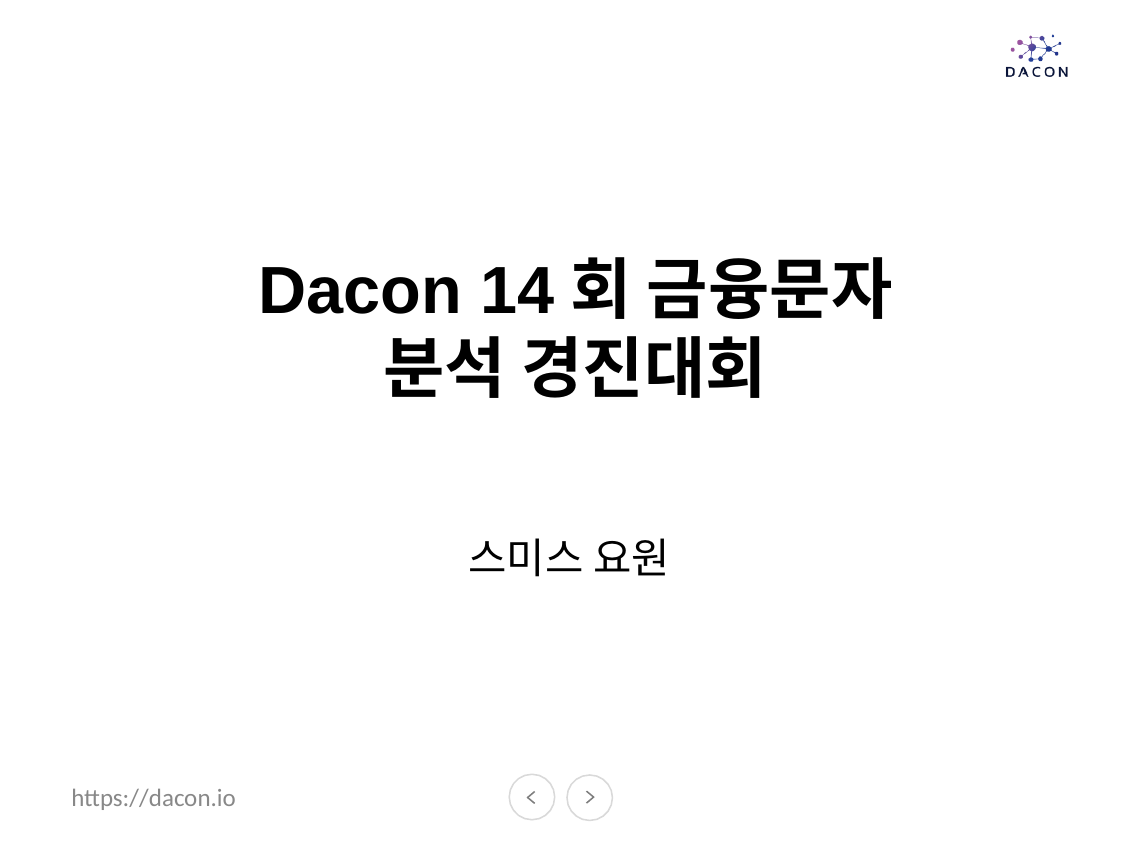

# Dacon 14회 금융문자 분석 경진대회
 스미스 요원

https://dacon.io